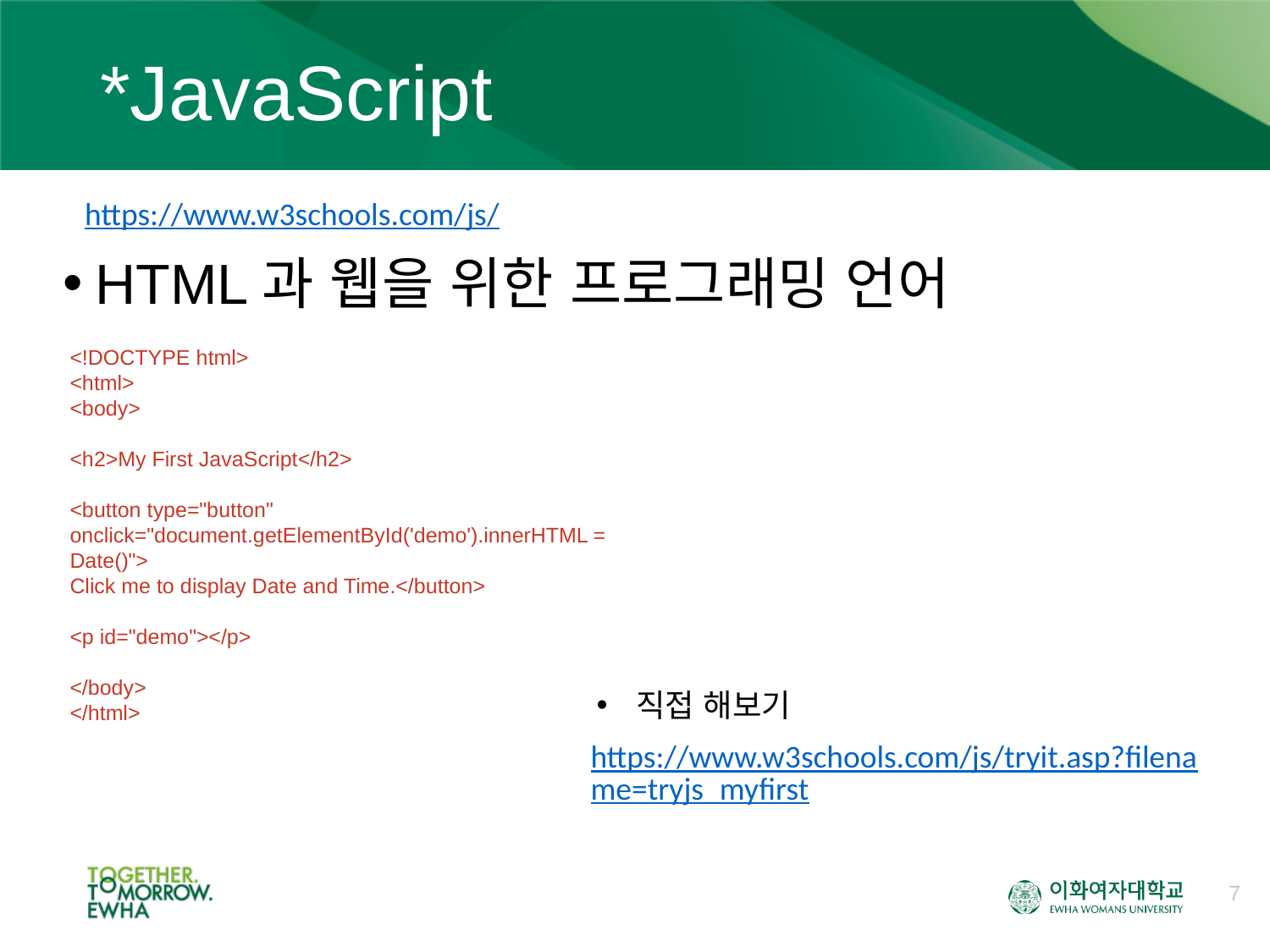

# *JavaScript
https://www.w3schools.com/js/
HTML과 웹을 위한 프로그래밍 언어
<!DOCTYPE html>
<html>
<body>

<h2>My First JavaScript</h2>

<button type="button"
onclick="document.getElementById('demo').innerHTML = Date()">
Click me to display Date and Time.</button>

<p id="demo"></p>

</body>
</html>
직접 해보기
https://www.w3schools.com/js/tryit.asp?filename=tryjs_myfirst
7